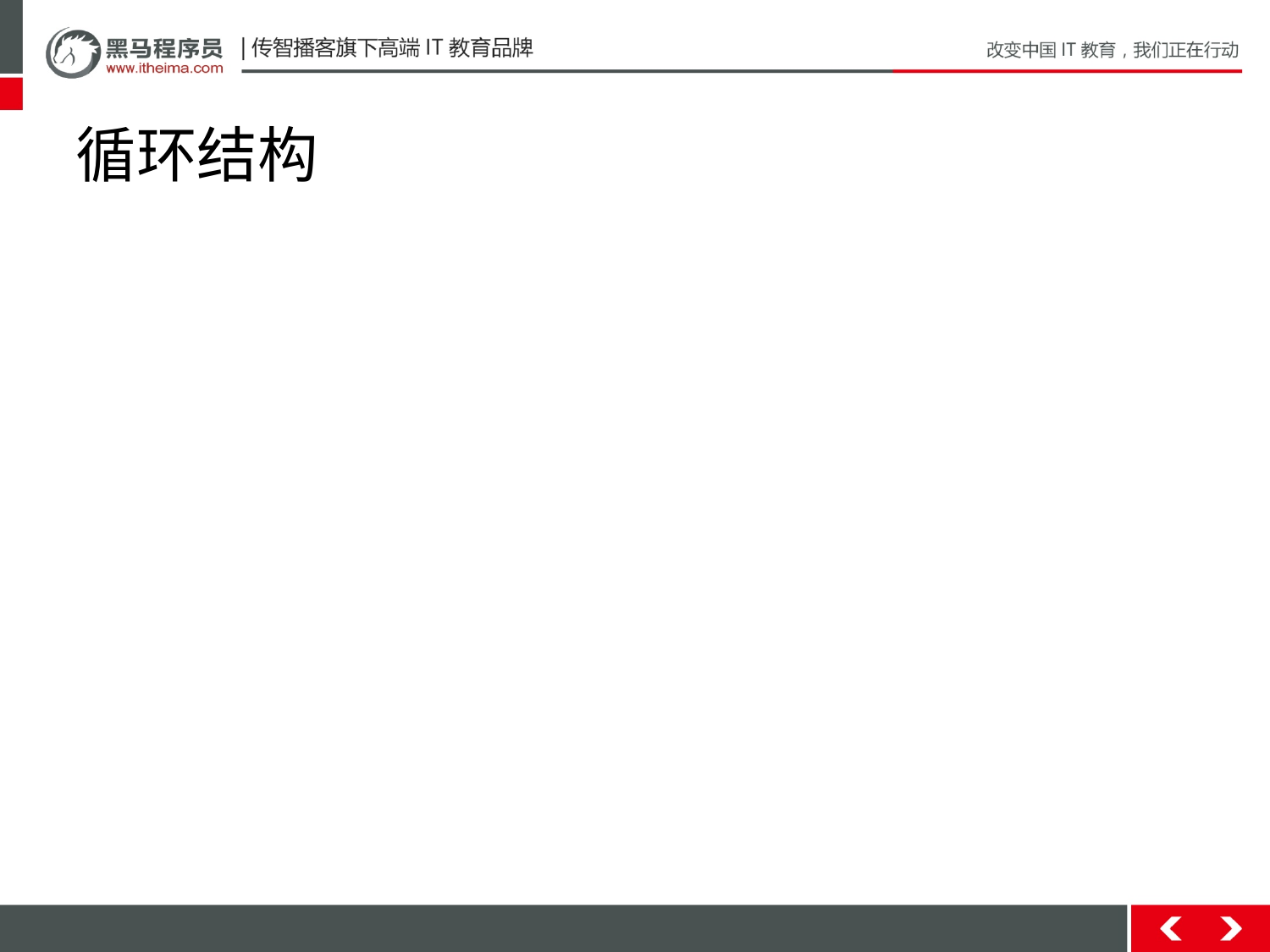

# 循环结构
循环语句的组成
初始化语句：
一条或者多条语句，这些语句完成一些初始化操作。
判断条件语句：
这是一个boolean 表达式，这个表达式能决定是否执行循环体。
循环体语句：
这个部分是循环体语句，也就是我们要多次做的事情。
控制条件语句：
这个部分在一次循环体结束后，下一次循环判断条件执行前执行。通过用于控制循环条件中的变量，使得循环在合适的时候结束。